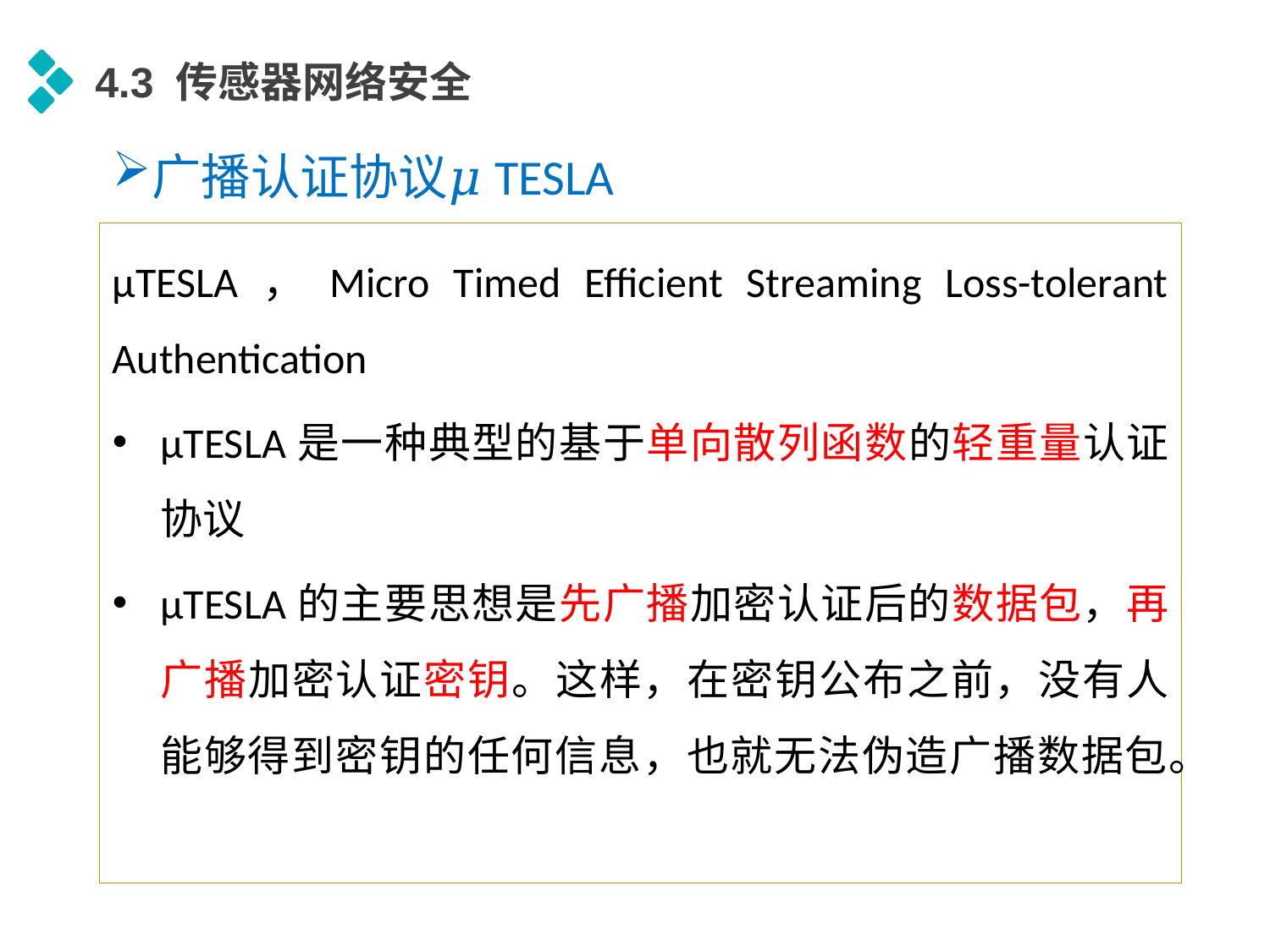

4.3 传感器网络安全

广播认证协议𝜇TESLA
μTESLA，Micro Timed Efficient Streaming Loss-tolerant Authentication
μTESLA是一种典型的基于单向散列函数的轻重量认证协议
μTESLA的主要思想是先广播加密认证后的数据包，再广播加密认证密钥。这样，在密钥公布之前，没有人能够得到密钥的任何信息，也就无法伪造广播数据包。